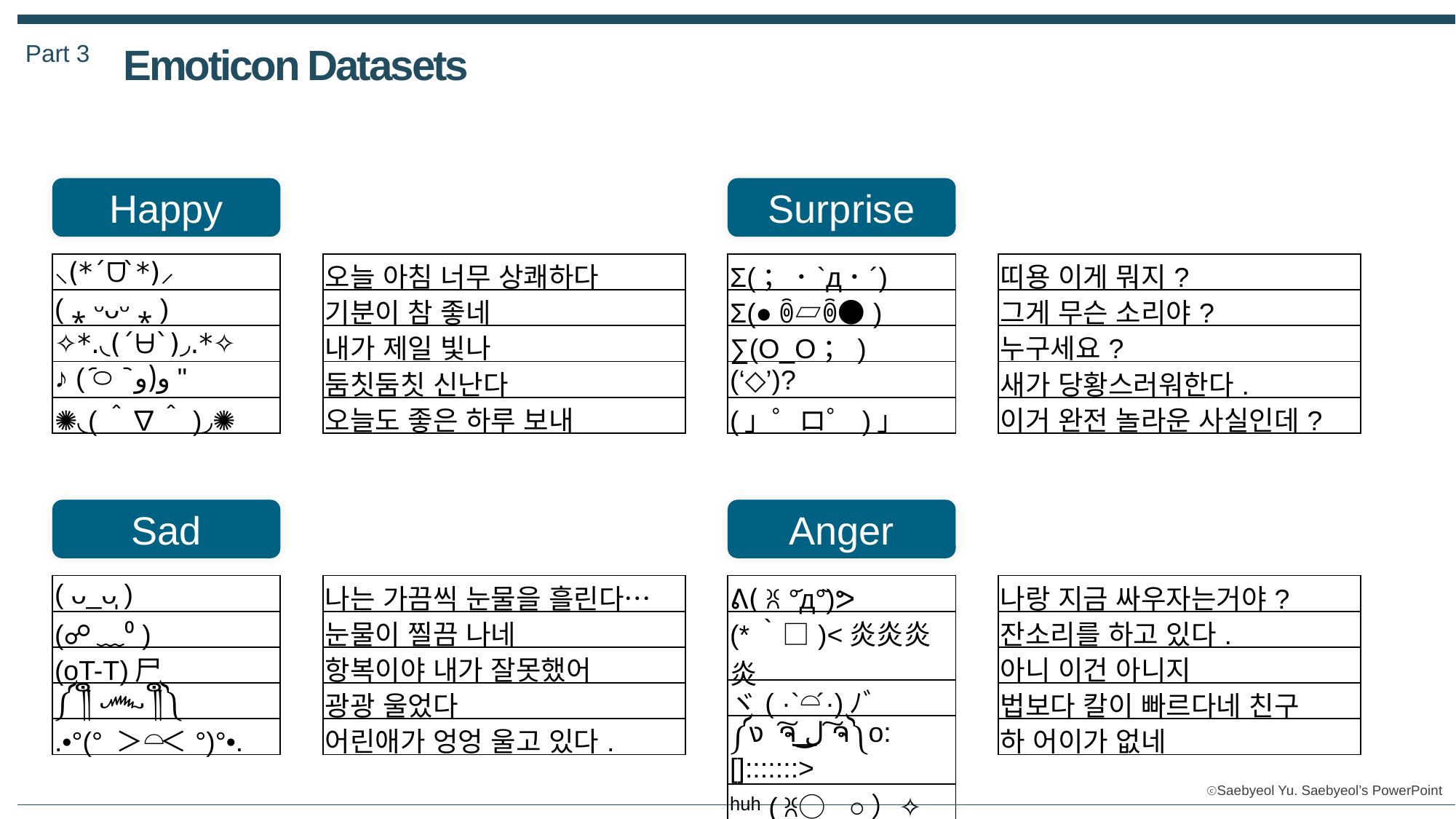

Part 3
Emoticon Datasets
Happy
Surprise
| ⸜(\*ˊᗜˋ\*)⸝ |
| --- |
| ( ⁎ ᵕᴗᵕ ⁎ ) |
| ✧\*.◟(ˊᗨˋ)◞.\*✧ |
| ♪ ( ᷇࿀ ᷆ و(و " |
| ✺◟(＾∇＾)◞✺ |
| 오늘 아침 너무 상쾌하다 |
| --- |
| 기분이 참 좋네 |
| 내가 제일 빛나 |
| 둠칫둠칫 신난다 |
| 오늘도 좋은 하루 보내 |
| Σ(； ･`д･´) |
| --- |
| Σ(●ꉺ▱ꉺ●) |
| ∑(O\_O；) |
| (‘◇’)? |
| (」゜ロ゜)」 |
| 띠용 이게 뭐지? |
| --- |
| 그게 무슨 소리야? |
| 누구세요? |
| 새가 당황스러워한다. |
| 이거 완전 놀라운 사실인데? |
Sad
Anger
| ( ᴗ\_ᴗ̩̩ ) |
| --- |
| (☍﹏⁰) |
| (oT-T)尸 |
| ༼ ༎ຶ ෴ ༎ຶ༽ |
| .•°(° ＞⌓＜°)°•. |
| 나는 가끔씩 눈물을 흘린다… |
| --- |
| 눈물이 찔끔 나네 |
| 항복이야 내가 잘못했어 |
| 광광 울었다 |
| 어린애가 엉엉 울고 있다. |
| ᕕ(ꐦ°᷄д°᷅)ᕗ |
| --- |
| (\*｀□)<炎炎炎炎 |
| ヾ( ·`⌓´·)ﾉﾞ |
| ༼ง ͠ຈ ͟ل͜ ͠ຈ༽o:[]:::::::> |
| ʰᵘʰ (ꐦ○\_○）✧ |
| 나랑 지금 싸우자는거야? |
| --- |
| 잔소리를 하고 있다. |
| 아니 이건 아니지 |
| 법보다 칼이 빠르다네 친구 |
| 하 어이가 없네 |